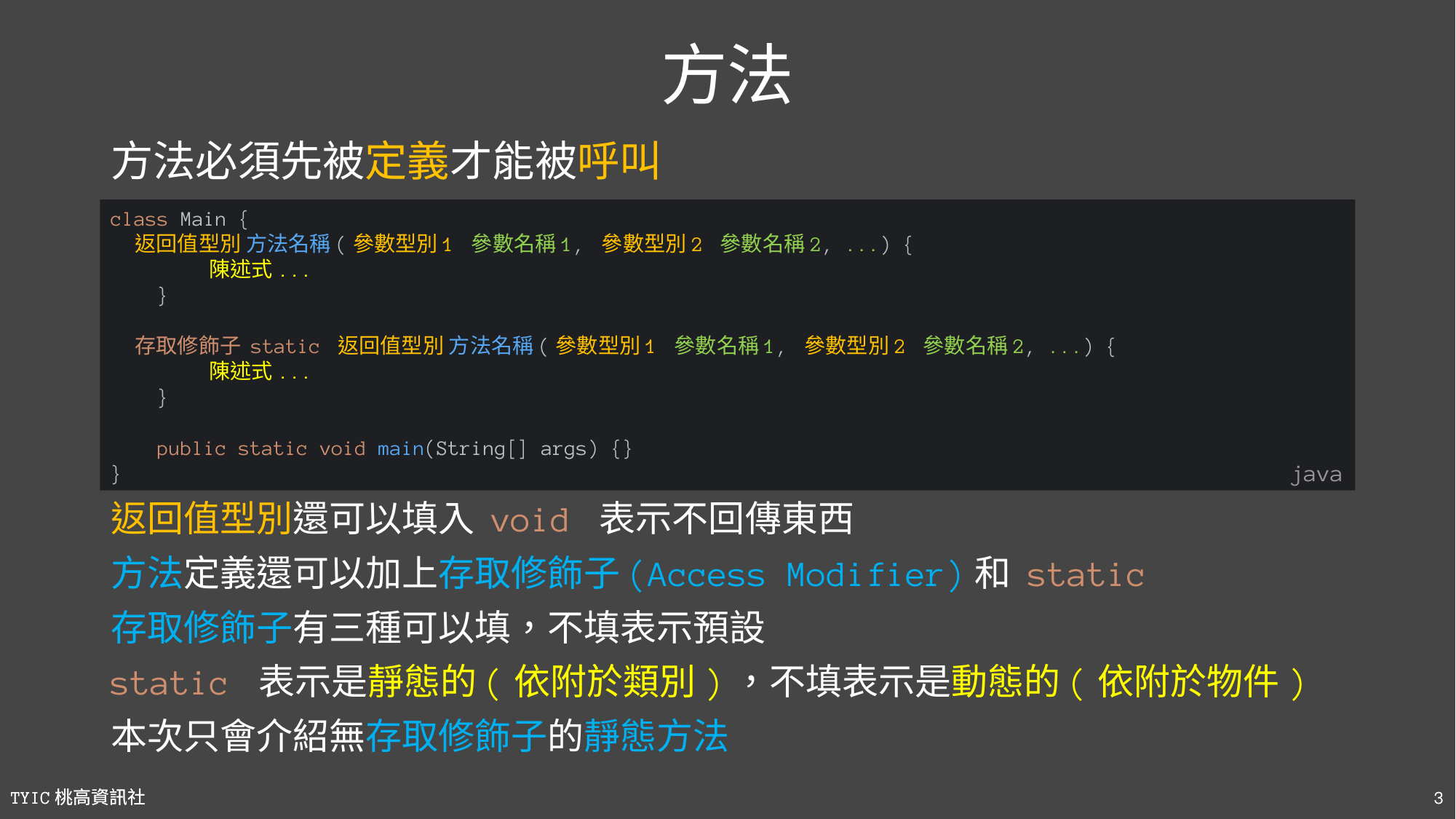

# 方法
方法必須先被定義才能被呼叫
class Main {
    返回值型別 方法名稱(參數型別1 參數名稱1, 參數型別2 參數名稱2, ...) {
        陳述式...
    }

    存取修飾子 static 返回值型別 方法名稱(參數型別1 參數名稱1, 參數型別2 參數名稱2, ...) {
        陳述式...
    }
    public static void main(String[] args) {}
}
java
返回值型別還可以填入 void 表示不回傳東西
方法定義還可以加上存取修飾子(Access Modifier)和 static
存取修飾子有三種可以填，不填表示預設
static 表示是靜態的(依附於類別)，不填表示是動態的(依附於物件)
本次只會介紹無存取修飾子的靜態方法